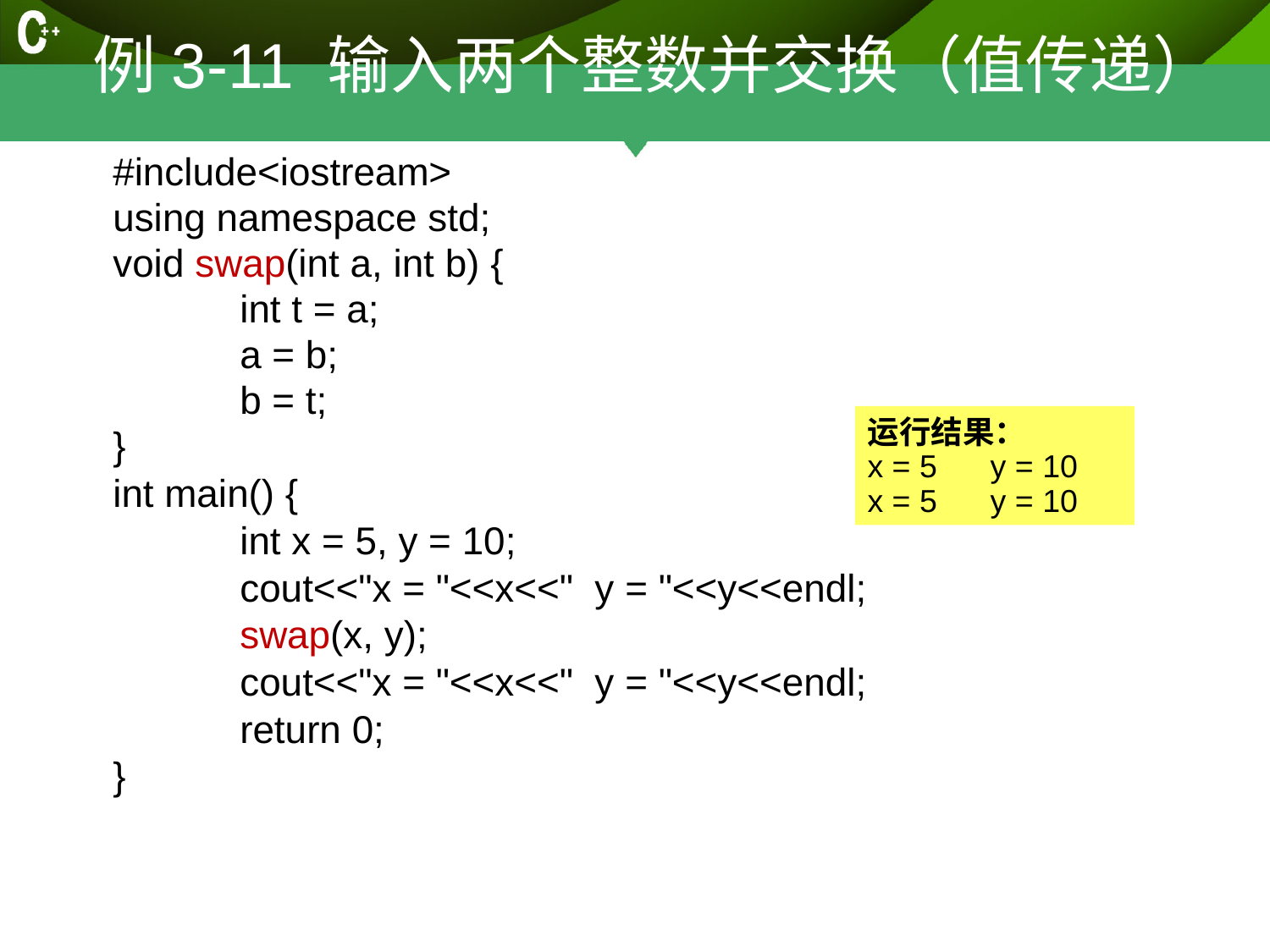

# 例3-11 输入两个整数并交换（值传递）
#include<iostream>
using namespace std;
void swap(int a, int b) {
	int t = a;
	a = b;
	b = t;
}
int main() {
	int x = 5, y = 10;
	cout<<"x = "<<x<<"  y = "<<y<<endl;
	swap(x, y);
	cout<<"x = "<<x<<"  y = "<<y<<endl;
	return 0;
}
运行结果：
x = 5      y = 10
x = 5      y = 10